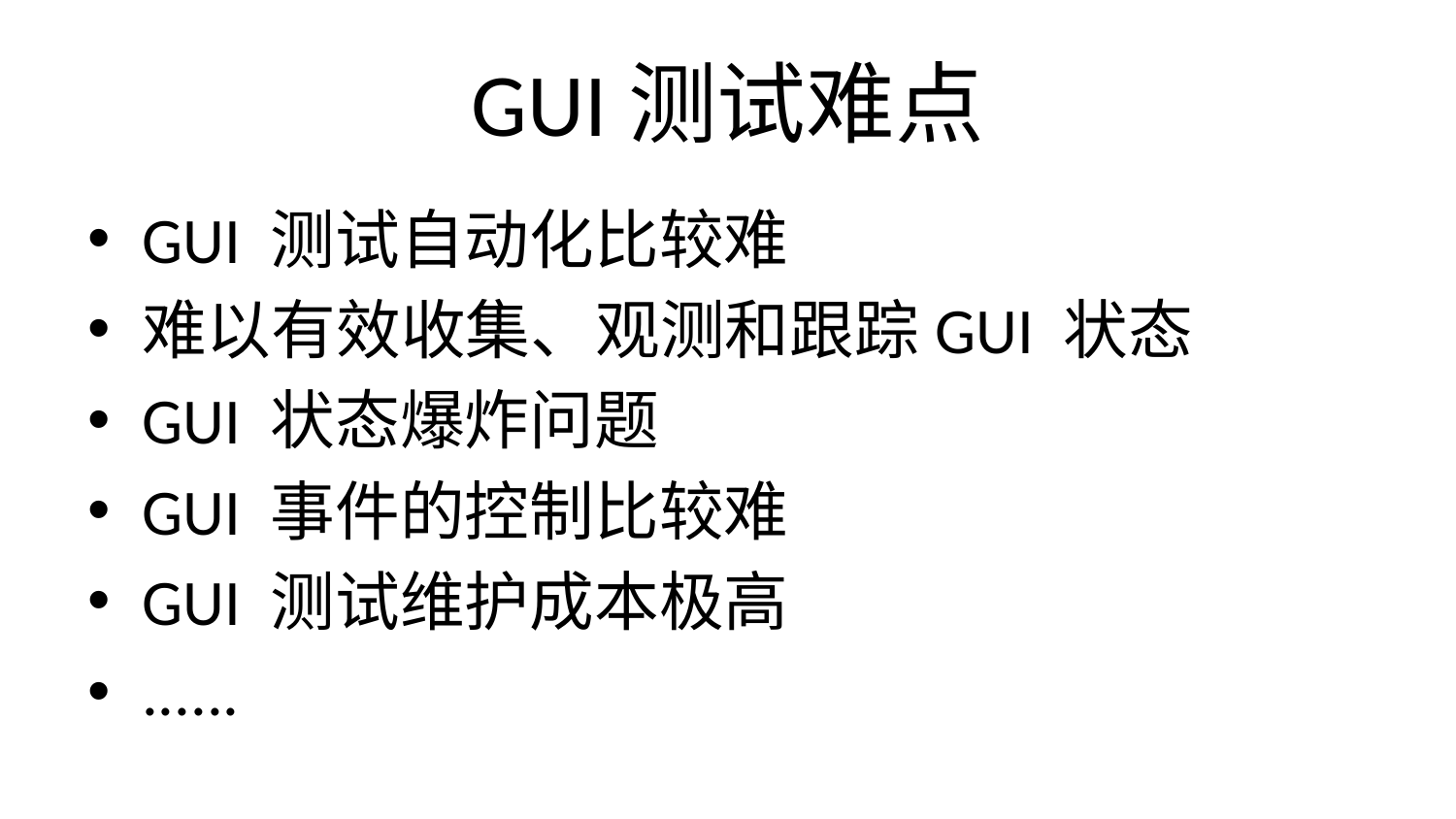

# GUI测试难点
GUI 测试自动化比较难
难以有效收集、观测和跟踪GUI 状态
GUI 状态爆炸问题
GUI 事件的控制比较难
GUI 测试维护成本极高
......